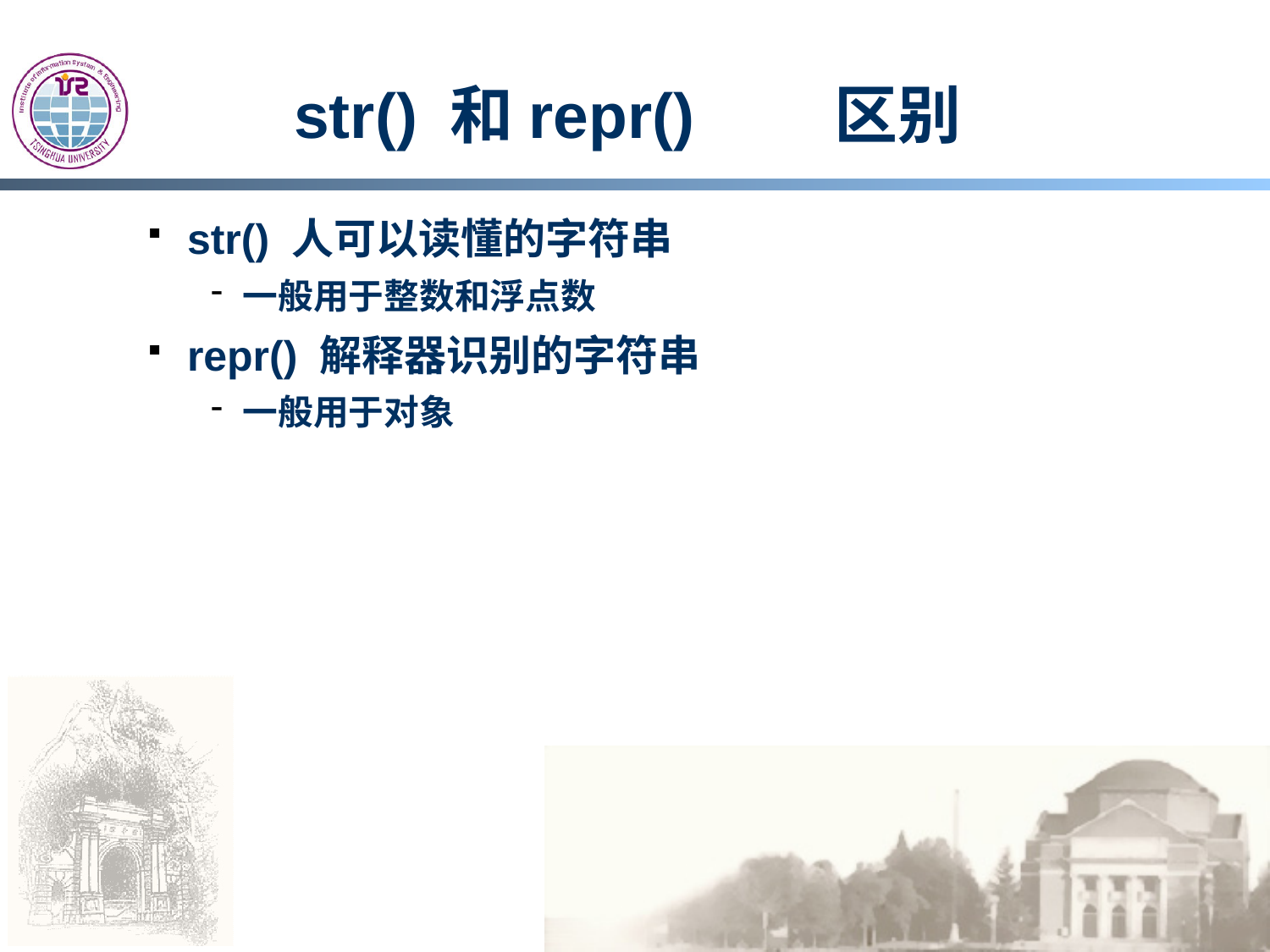

# str() 和repr()	 区别
str() 人可以读懂的字符串
一般用于整数和浮点数
repr() 解释器识别的字符串
一般用于对象